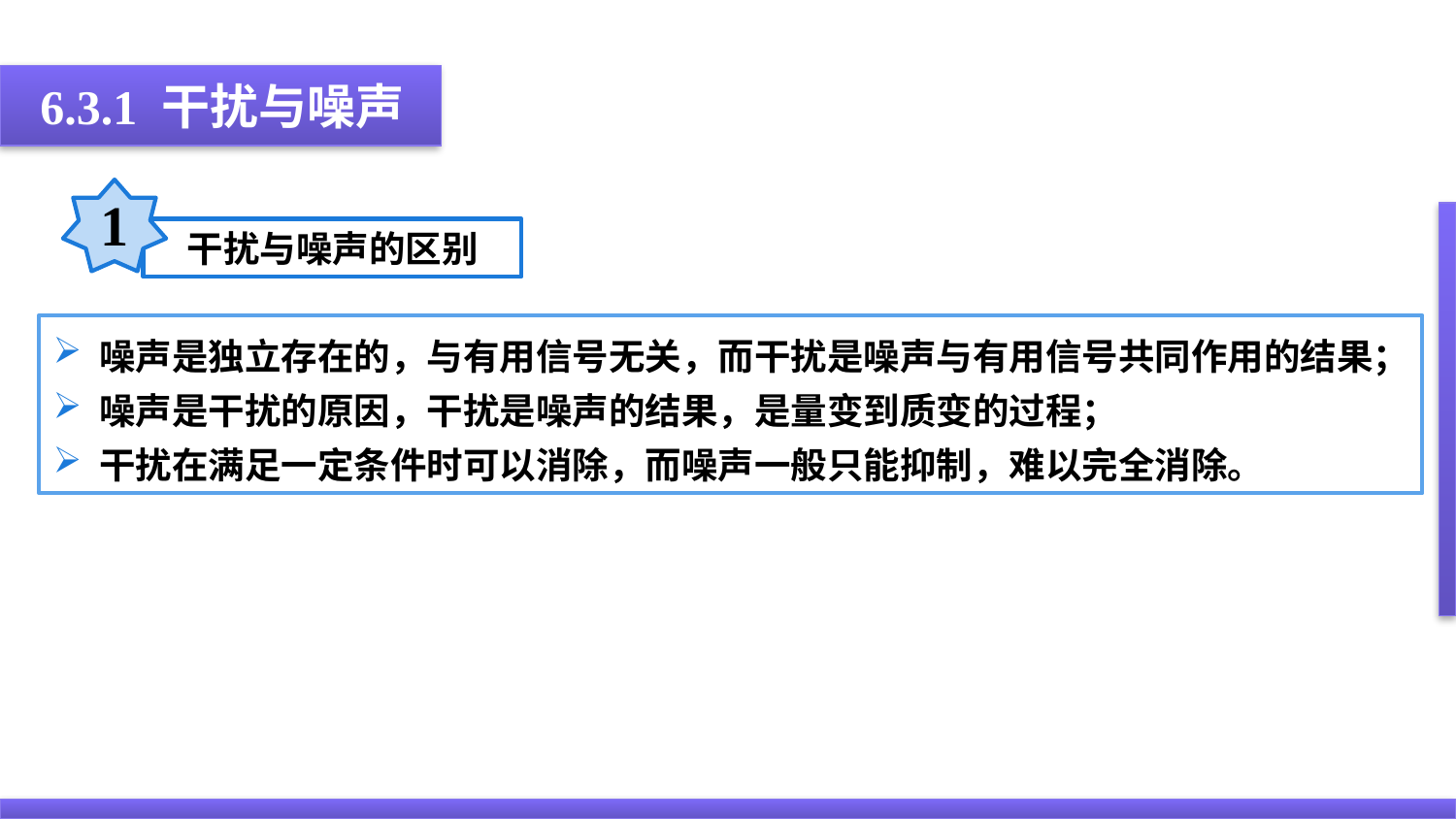

6.3.1 干扰与噪声
1
干扰与噪声的区别
噪声是独立存在的，与有用信号无关，而干扰是噪声与有用信号共同作用的结果；
噪声是干扰的原因，干扰是噪声的结果，是量变到质变的过程；
干扰在满足一定条件时可以消除，而噪声一般只能抑制，难以完全消除。